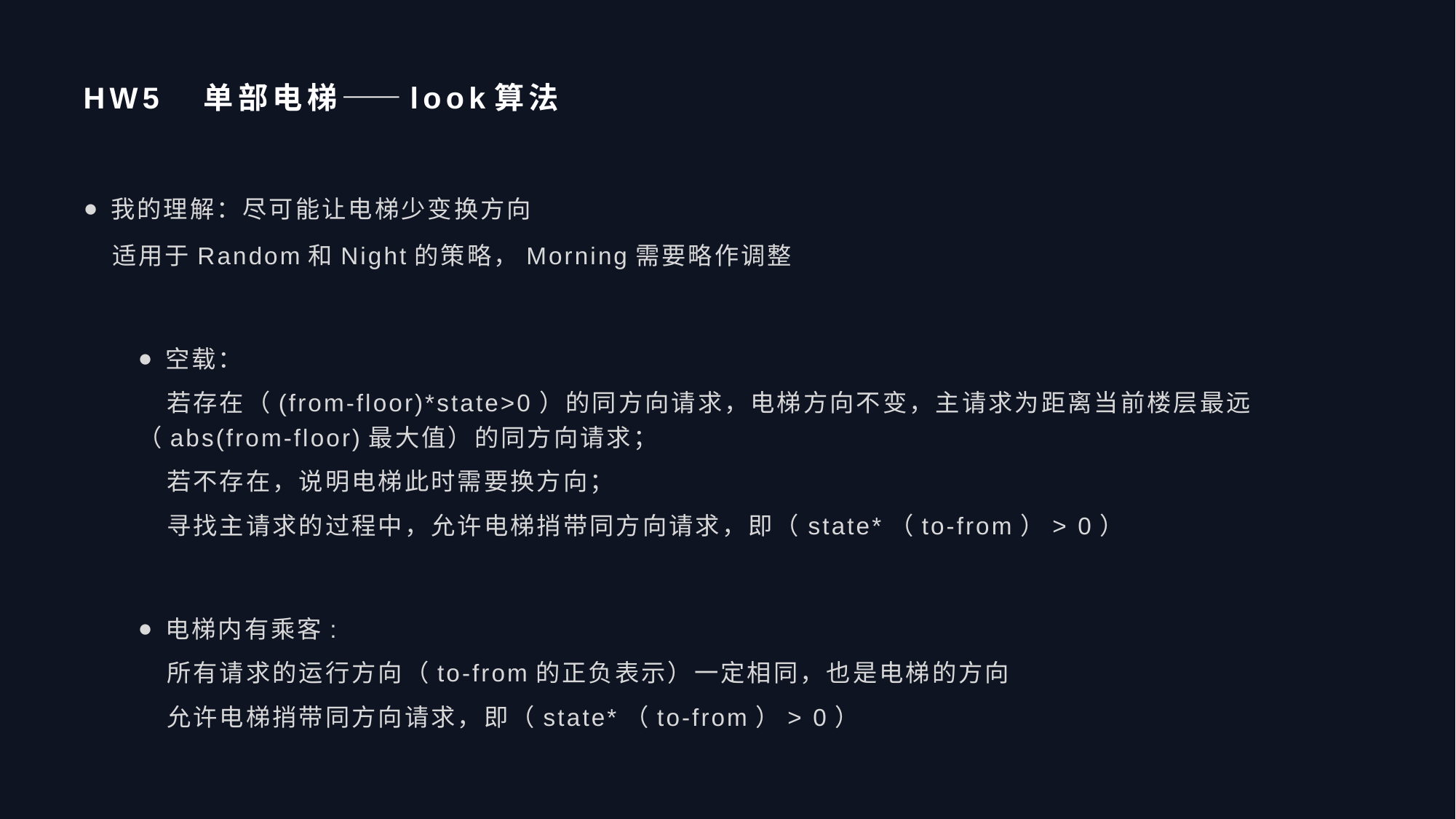

# HW5	单部电梯——look算法
我的理解：尽可能让电梯少变换方向
   适用于Random和Night的策略，Morning需要略作调整

空载：
   若存在（(from-floor)*state>0）的同方向请求，电梯方向不变，主请求为距离当前楼层最远（abs(from-floor)最大值）的同方向请求；
   若不存在，说明电梯此时需要换方向；
   寻找主请求的过程中，允许电梯捎带同方向请求，即（state*（to-from）> 0）

电梯内有乘客:
   所有请求的运行方向（to-from的正负表示）一定相同，也是电梯的方向
   允许电梯捎带同方向请求，即（state*（to-from）> 0）